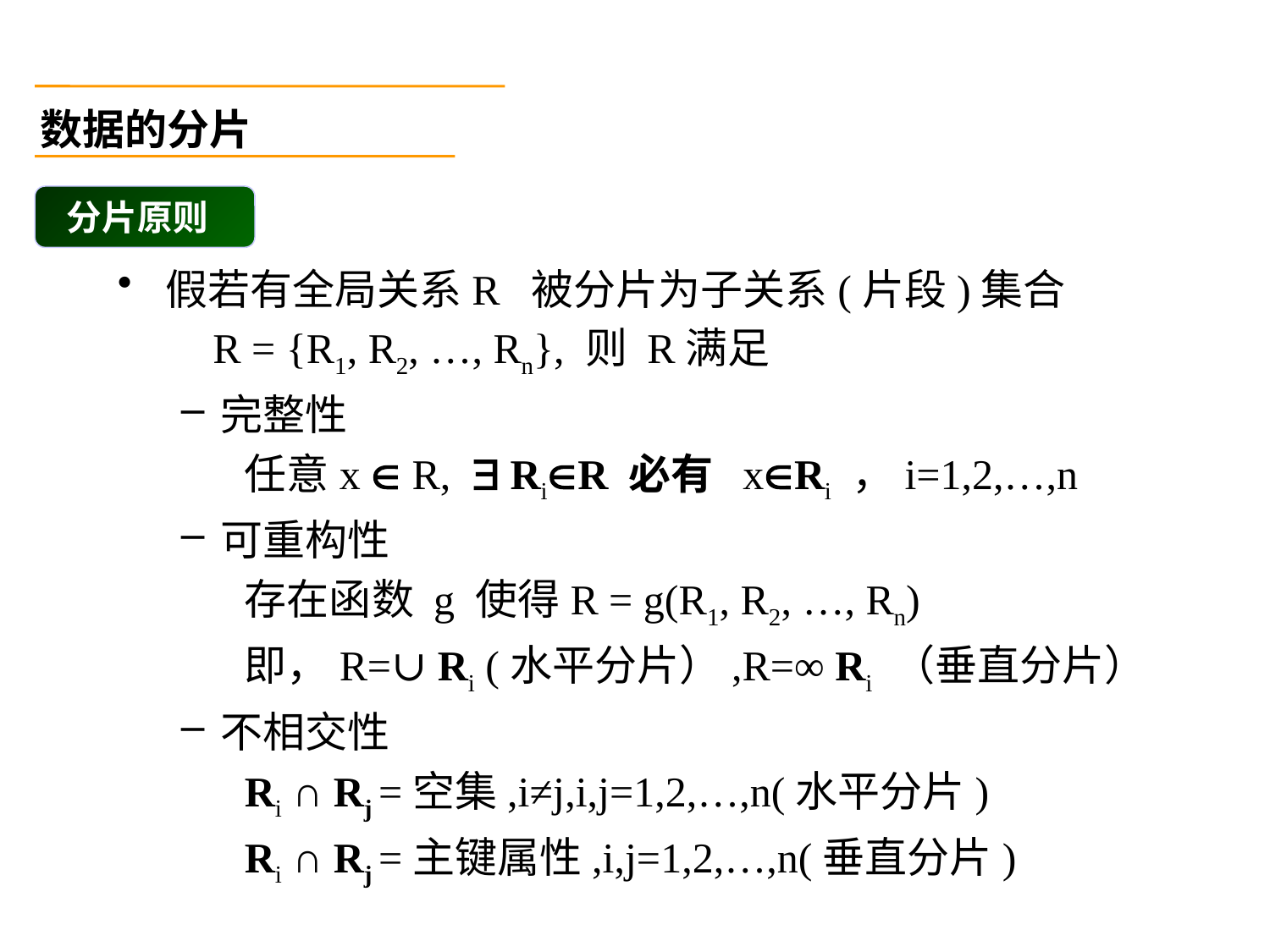

数据的分片

 分片原则
假若有全局关系R  被分片为子关系(片段)集合
         R = {R1, R2, …, Rn}, 则 R满足
完整性
任意x ∈ R,  ∃ Ri∈R 必有  x∈Ri ，i=1,2,…,n
可重构性
存在函数 g 使得R = g(R1, R2, …, Rn)
即，R=∪ Ri (水平分片）,R=∞ Ri （垂直分片）
不相交性
Ri ∩ Rj =空集,i≠j,i,j=1,2,…,n(水平分片)
Ri ∩ Rj =主键属性,i,j=1,2,…,n(垂直分片)